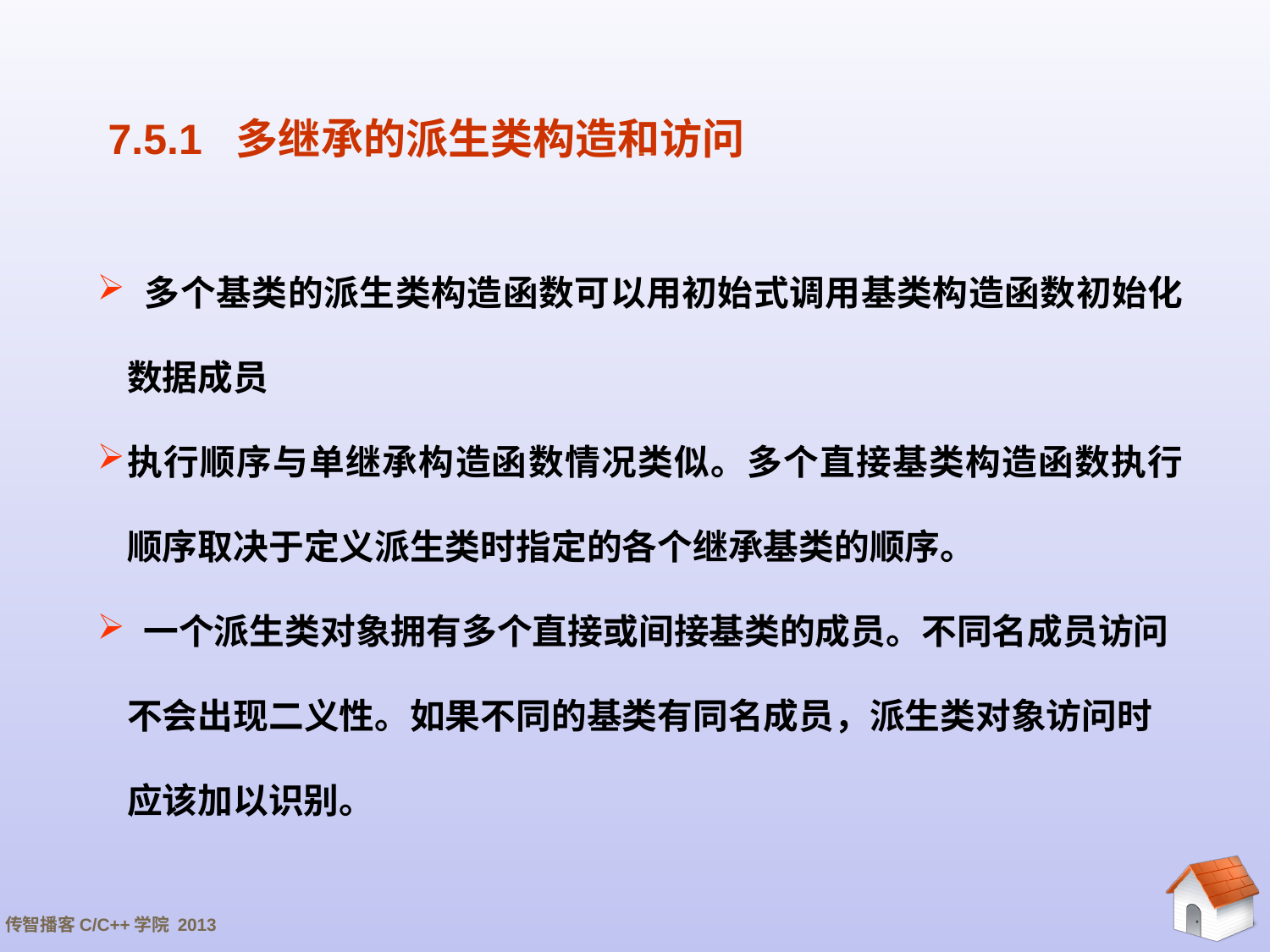

# 7.5.1  多继承的派生类构造和访问
7.5.1  多继承的派生类构造和访问
 多个基类的派生类构造函数可以用初始式调用基类构造函数初始化数据成员
执行顺序与单继承构造函数情况类似。多个直接基类构造函数执行顺序取决于定义派生类时指定的各个继承基类的顺序。
 一个派生类对象拥有多个直接或间接基类的成员。不同名成员访问不会出现二义性。如果不同的基类有同名成员，派生类对象访问时应该加以识别。